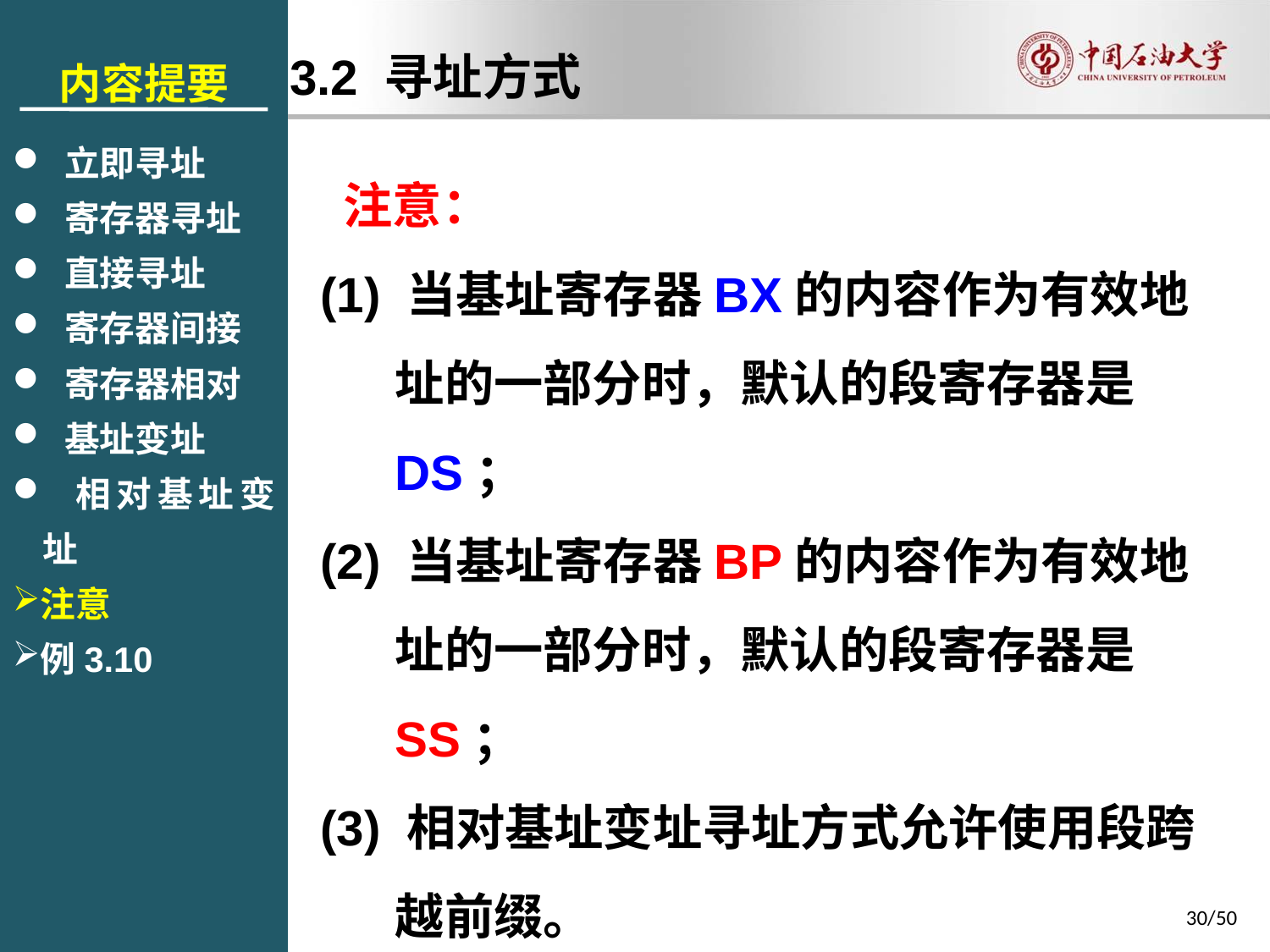

内容提要
 立即寻址
 寄存器寻址
 直接寻址
 寄存器间接
 寄存器相对
 基址变址
 相对基址变址
注意
例3.10
3.2 寻址方式
 注意：
(1) 当基址寄存器BX的内容作为有效地址的一部分时，默认的段寄存器是DS；
(2) 当基址寄存器BP的内容作为有效地址的一部分时，默认的段寄存器是SS；
(3) 相对基址变址寻址方式允许使用段跨越前缀。
30/50